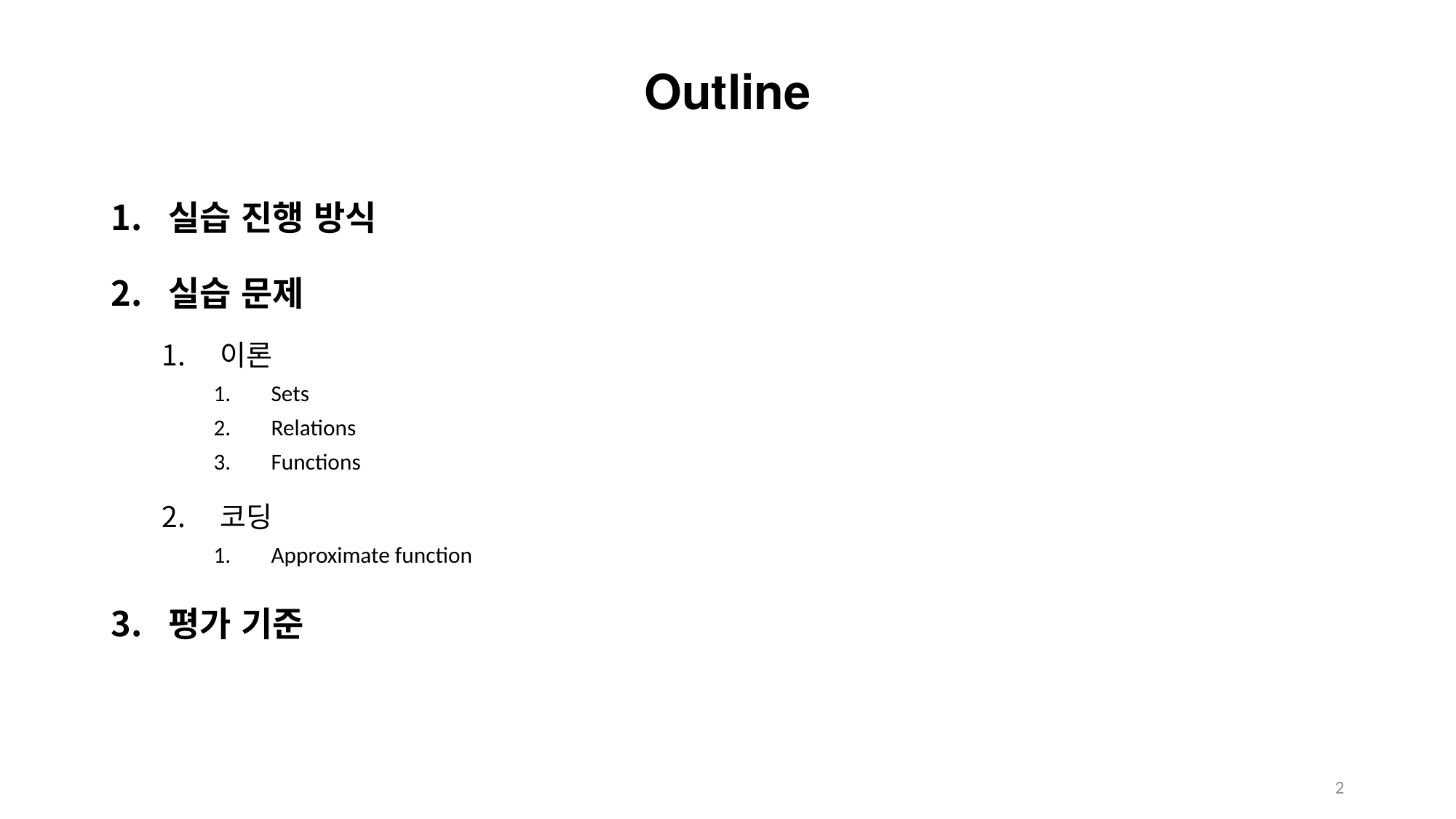

# Outline
실습 진행 방식
실습 문제
이론
Sets
Relations
Functions
코딩
Approximate function
평가 기준
2